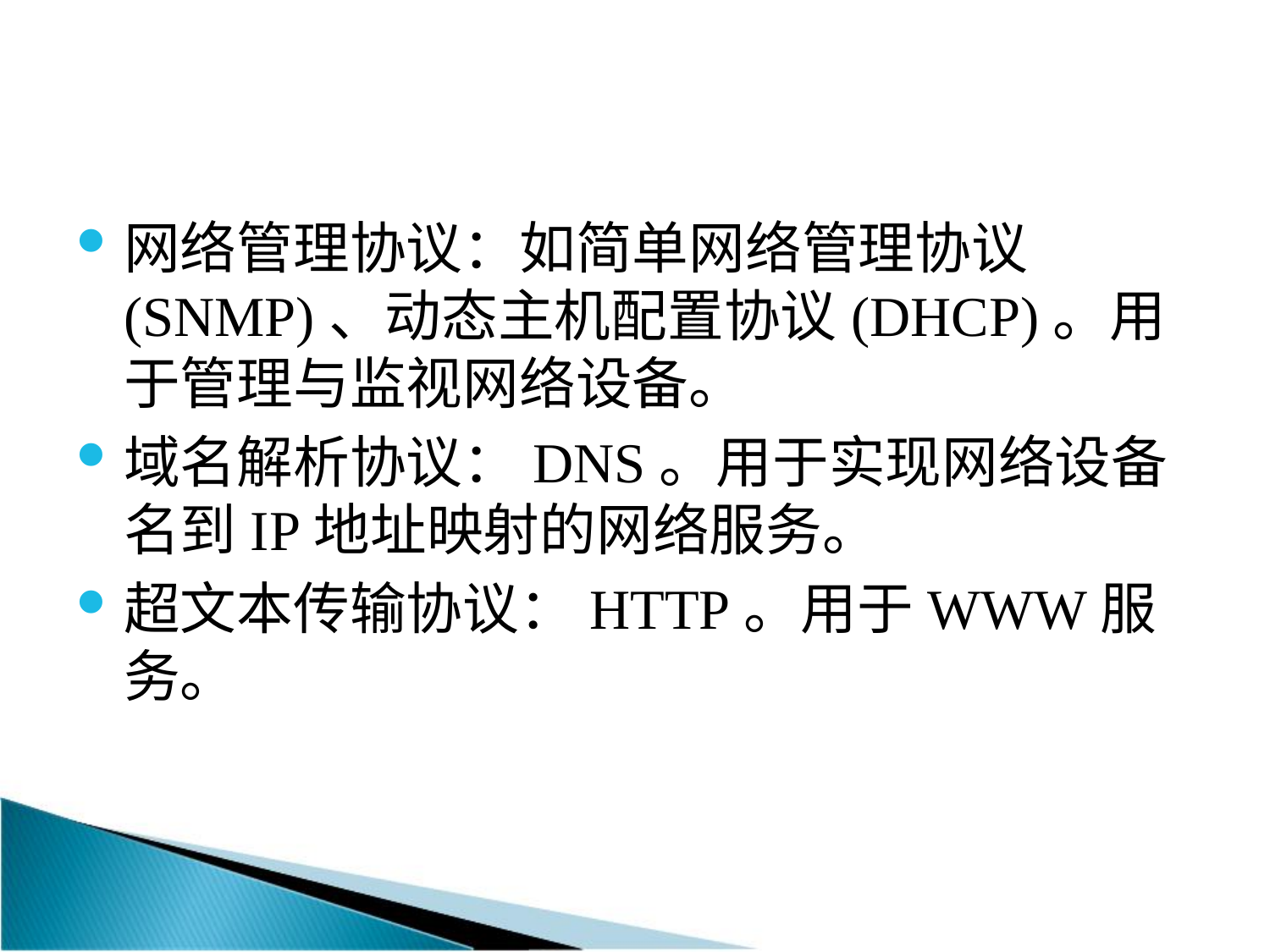

#
网络管理协议：如简单网络管理协议(SNMP)、动态主机配置协议(DHCP)。用于管理与监视网络设备。
域名解析协议：DNS。用于实现网络设备名到IP地址映射的网络服务。
超文本传输协议：HTTP。用于WWW服务。